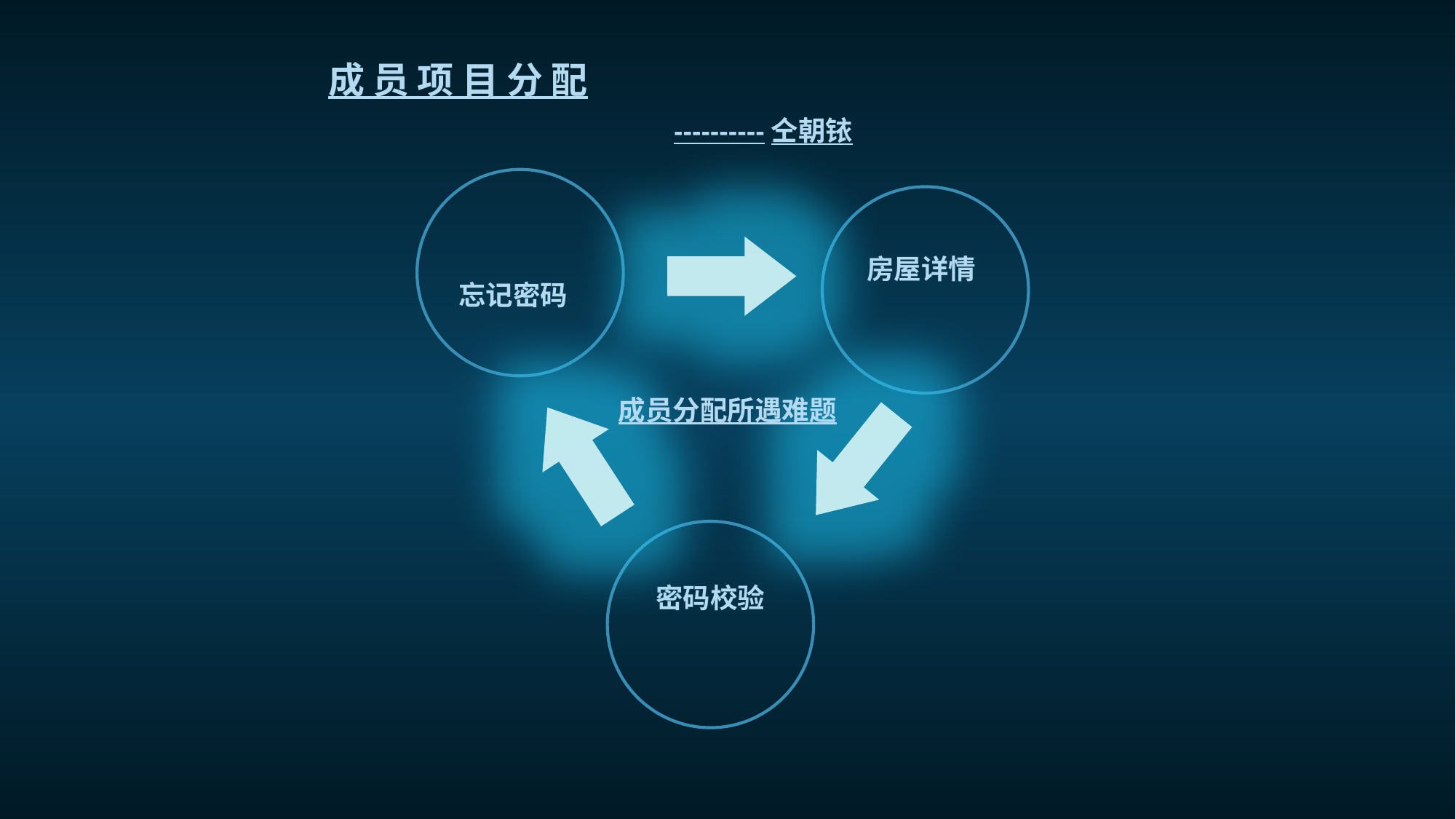

成 员 项 目 分 配
----------仝朝铱

忘记密码

房屋详情

成员分配所遇难题

密码校验